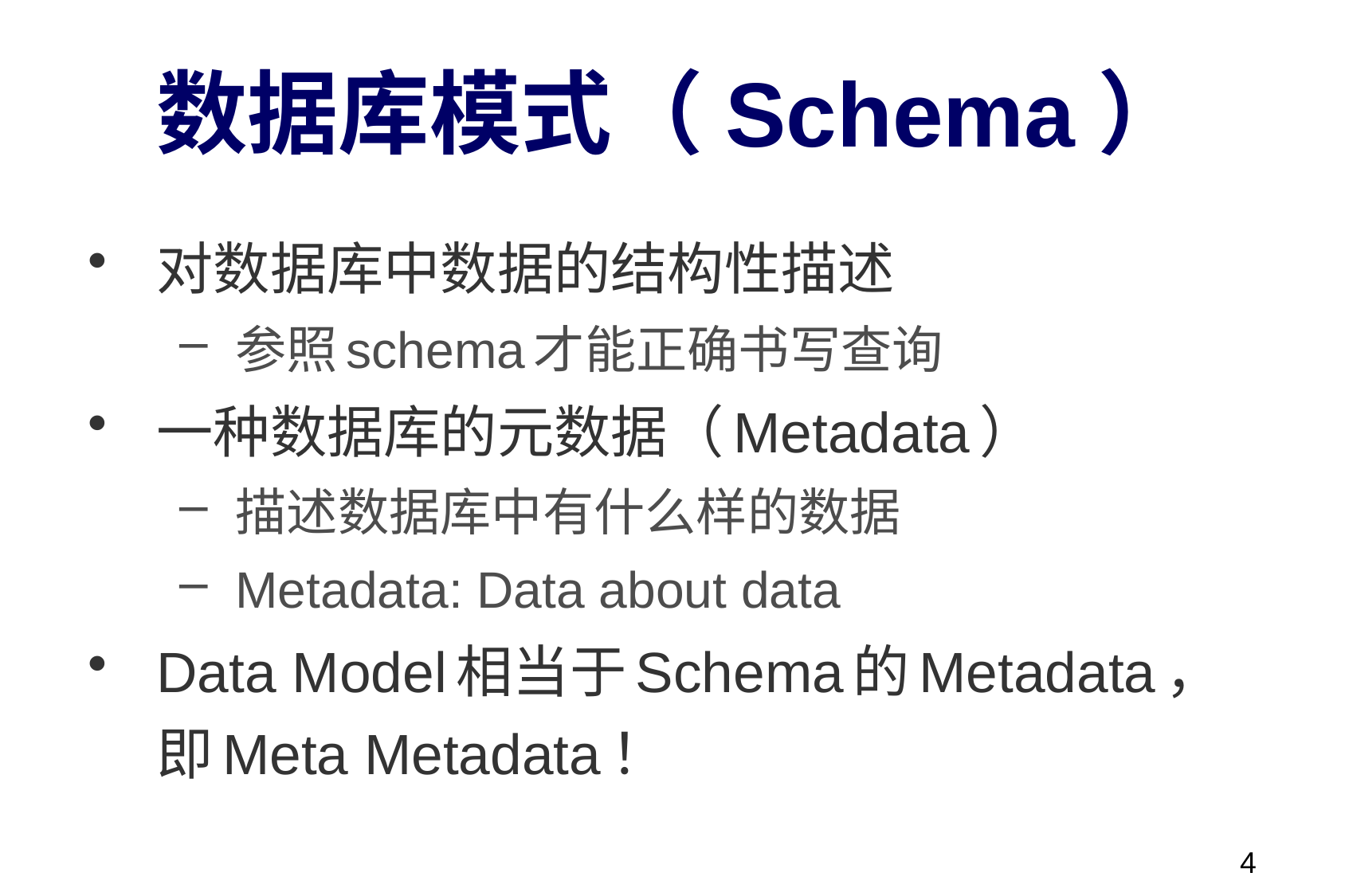

# 数据库模式（Schema）
对数据库中数据的结构性描述
参照schema才能正确书写查询
一种数据库的元数据（Metadata）
描述数据库中有什么样的数据
Metadata: Data about data
Data Model相当于Schema的Metadata，即Meta Metadata！
4